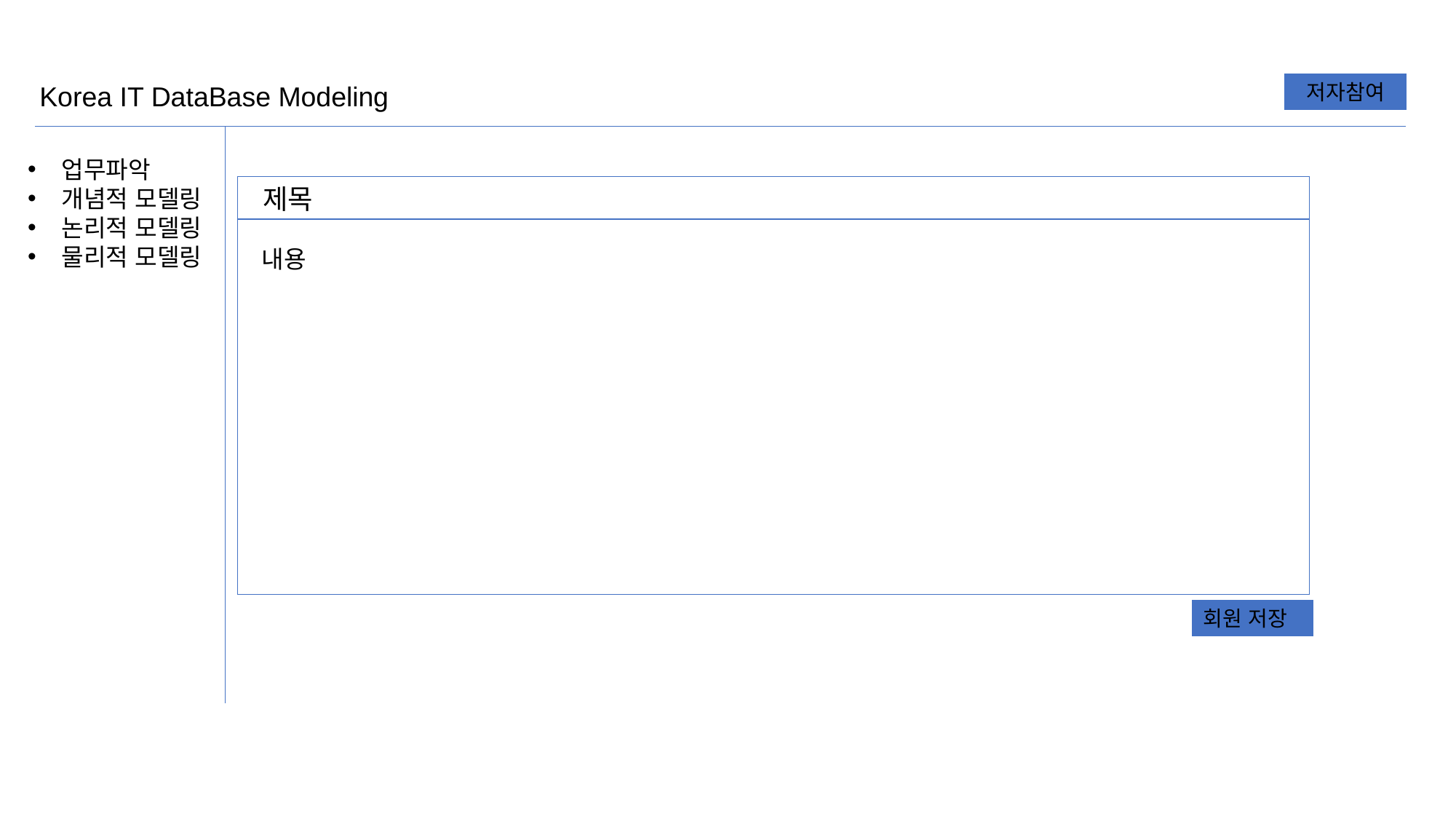

Korea IT DataBase Modeling
 저자참여
업무파악
개념적 모델링
논리적 모델링
물리적 모델링
 제목

내용
회원 저장